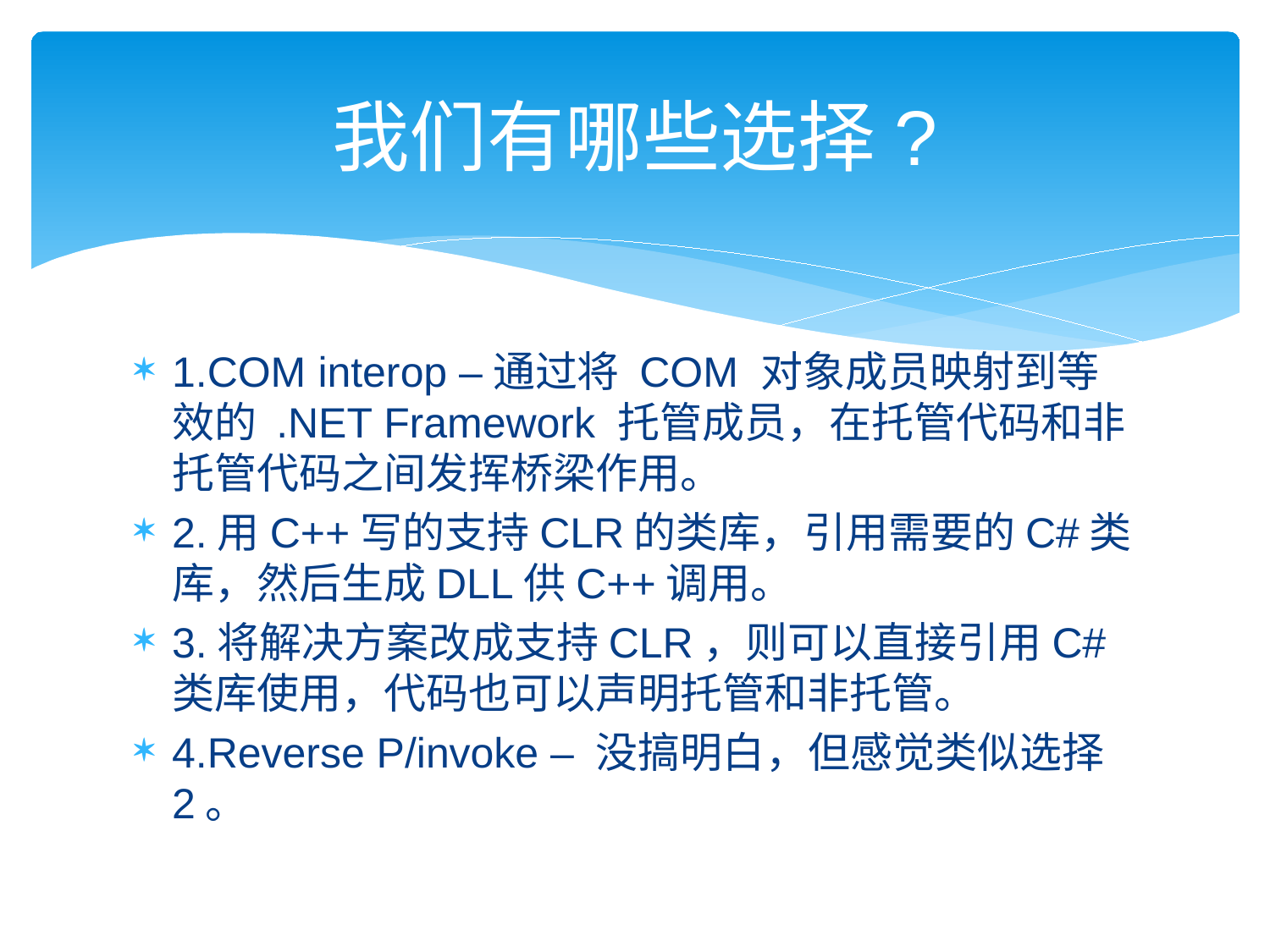

# 我们有哪些选择?
1.COM interop –通过将 COM 对象成员映射到等效的 .NET Framework 托管成员，在托管代码和非托管代码之间发挥桥梁作用。
2.用C++写的支持CLR的类库，引用需要的C#类库，然后生成DLL供C++调用。
3.将解决方案改成支持CLR，则可以直接引用C#类库使用，代码也可以声明托管和非托管。
4.Reverse P/invoke – 没搞明白，但感觉类似选择2。